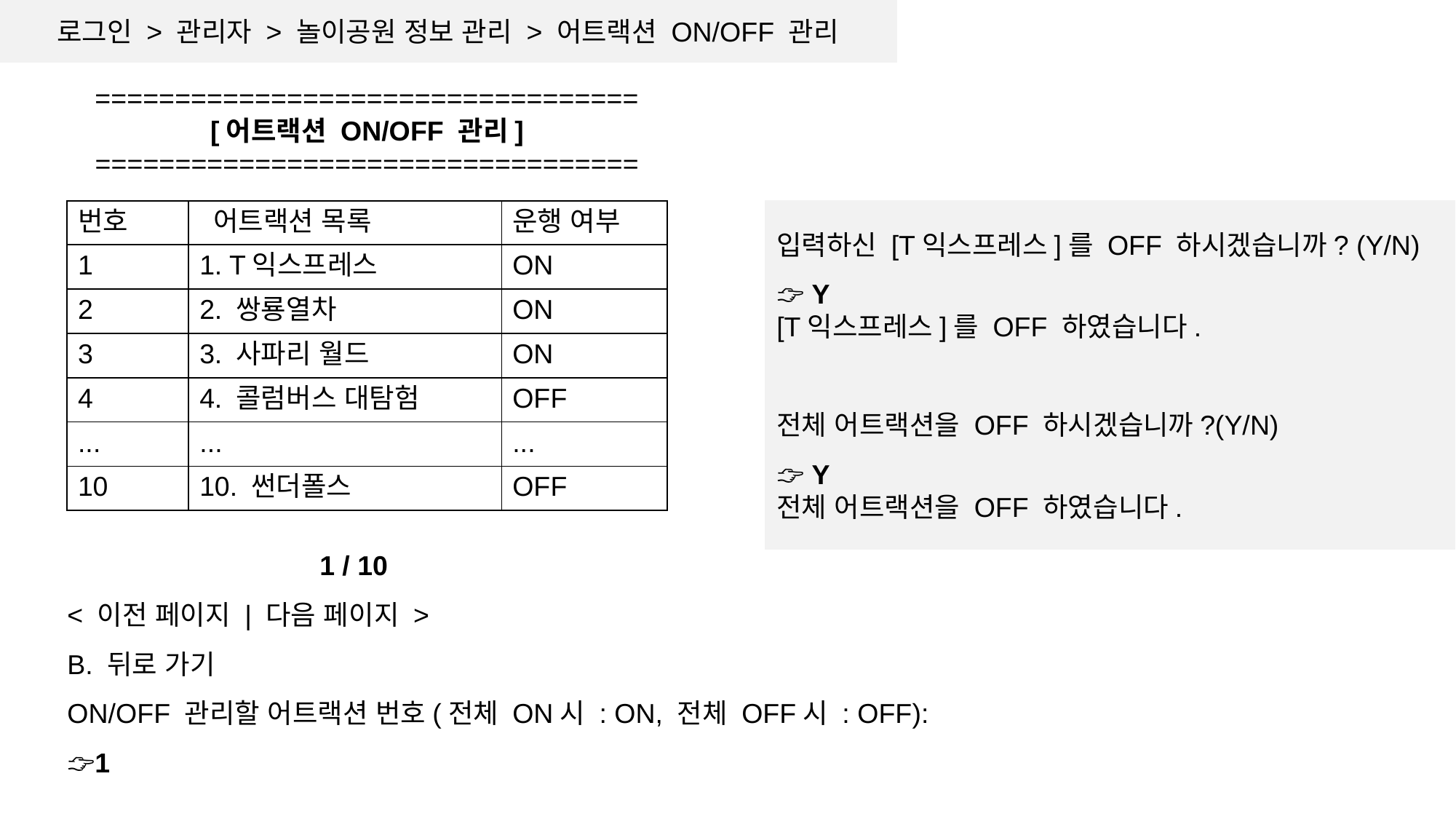

로그인 > 관리자 > 놀이공원 정보 관리 > 어트랙션 ON/OFF 관리
   ==================================
[어트랙션 ON/OFF 관리]
==================================
| 번호 | 어트랙션 목록 | 운행 여부 |
| --- | --- | --- |
| 1 | 1. T익스프레스 | ON |
| 2 | 2. 쌍룡열차 | ON |
| 3 | 3. 사파리 월드 | ON |
| 4 | 4. 콜럼버스 대탐험 | OFF |
| ... | ... | ... |
| 10 | 10. 썬더폴스 | OFF |
입력하신 [T익스프레스]를 OFF 하시겠습니까? (Y/N)
👉 Y
[T익스프레스]를 OFF 하였습니다.

전체 어트랙션을 OFF 하시겠습니까?(Y/N)
👉 Y
전체 어트랙션을 OFF 하였습니다.
1 / 10
< 이전 페이지 | 다음 페이지 >
B. 뒤로 가기
ON/OFF 관리할 어트랙션 번호(전체 ON시 : ON, 전체 OFF시 : OFF):
👉1